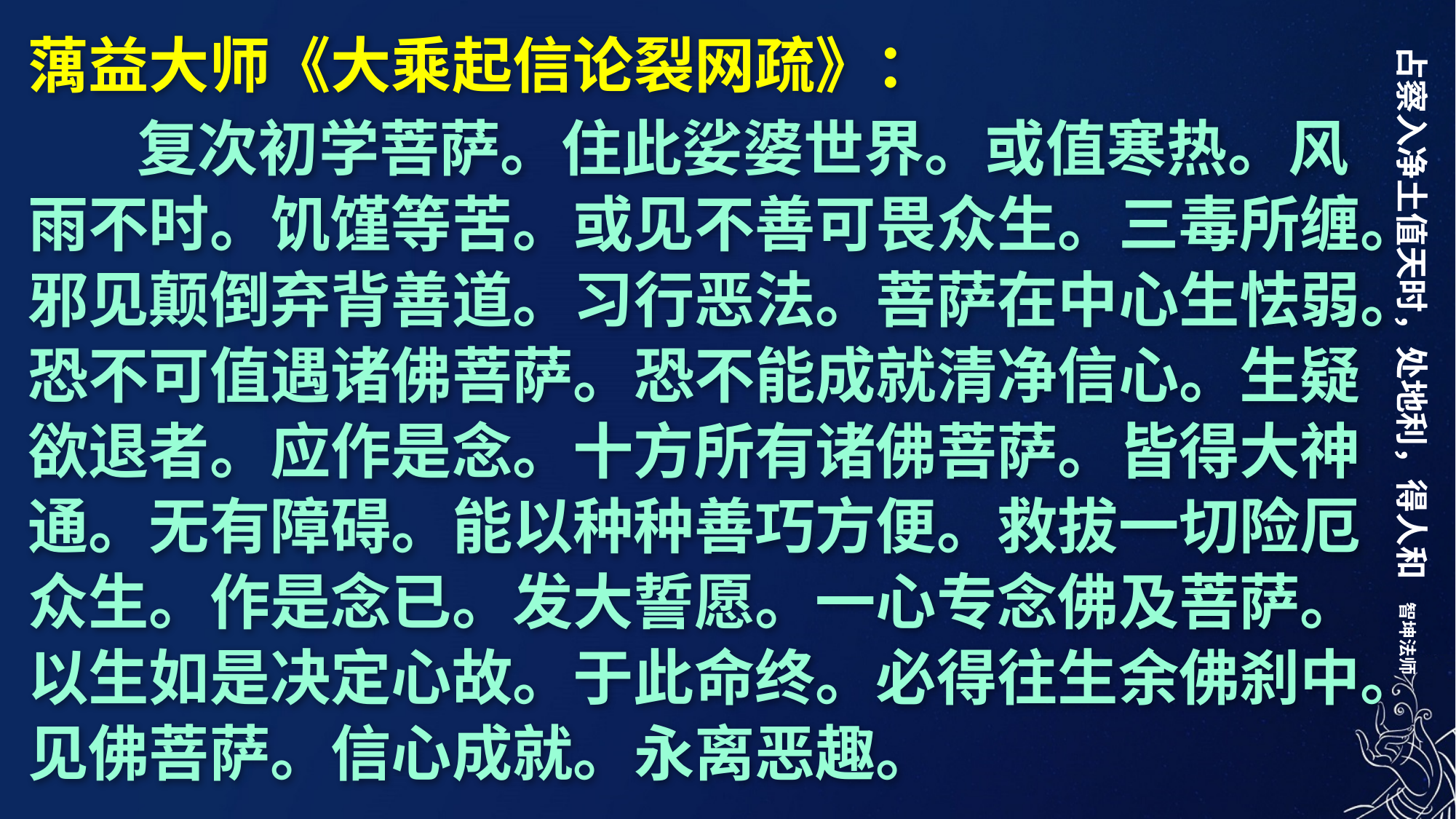

蕅益大师《大乘起信论裂网疏》：
	复次初学菩萨。住此娑婆世界。或值寒热。风雨不时。饥馑等苦。或见不善可畏众生。三毒所缠。邪见颠倒弃背善道。习行恶法。菩萨在中心生怯弱。恐不可值遇诸佛菩萨。恐不能成就清净信心。生疑欲退者。应作是念。十方所有诸佛菩萨。皆得大神通。无有障碍。能以种种善巧方便。救拔一切险厄众生。作是念已。发大誓愿。一心专念佛及菩萨。以生如是决定心故。于此命终。必得往生余佛刹中。见佛菩萨。信心成就。永离恶趣。